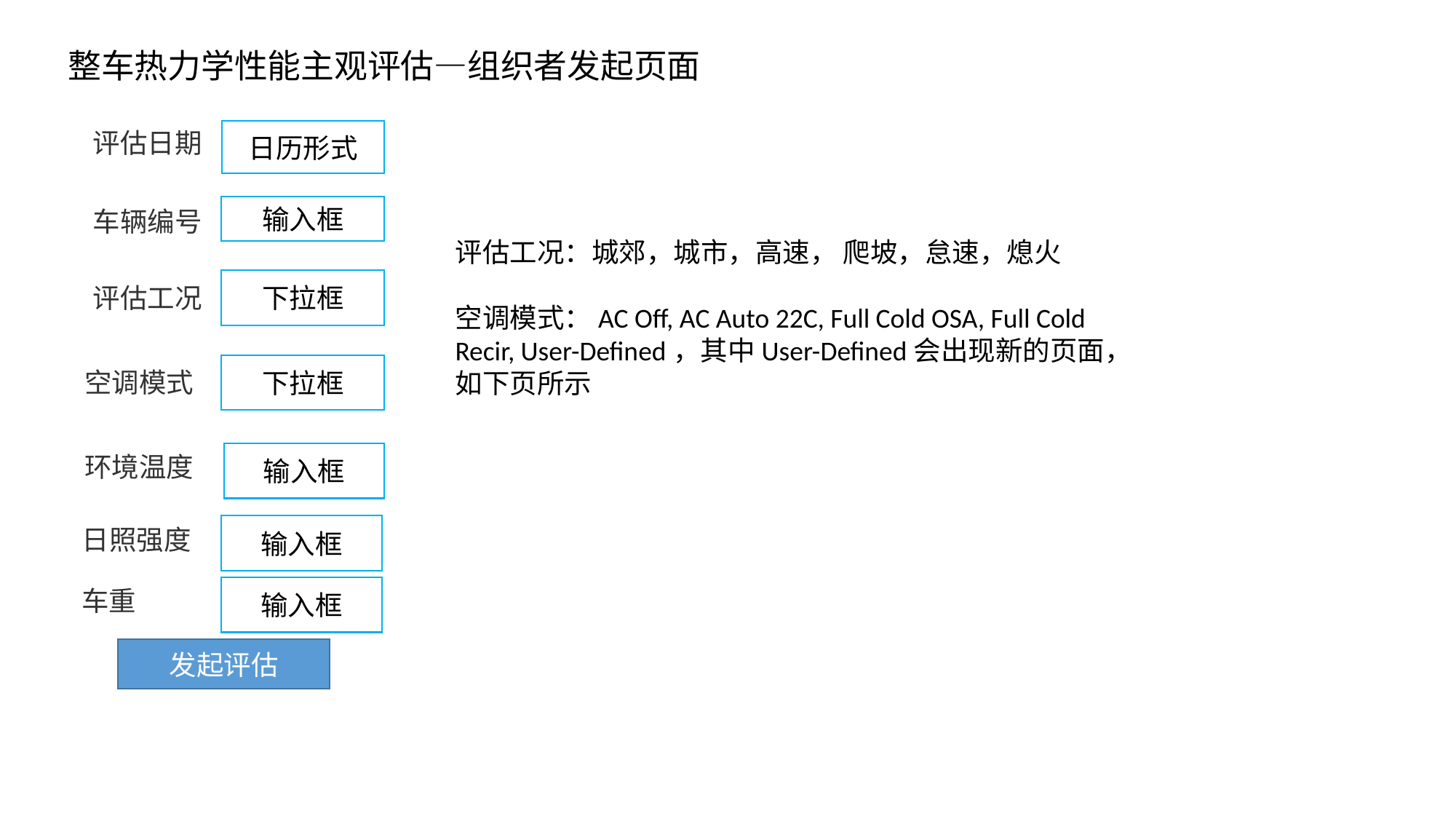

整车热力学性能主观评估—组织者发起页面
评估日期
日历形式
输入框

评估工况：城郊，城市，高速， 爬坡，怠速，熄火

空调模式：AC Off, AC Auto 22C, Full Cold OSA, Full Cold Recir, User-Defined，其中User-Defined会出现新的页面，如下页所示
车辆编号
下拉框
评估工况
下拉框
空调模式
输入框
环境温度
输入框
日照强度
输入框
车重
发起评估